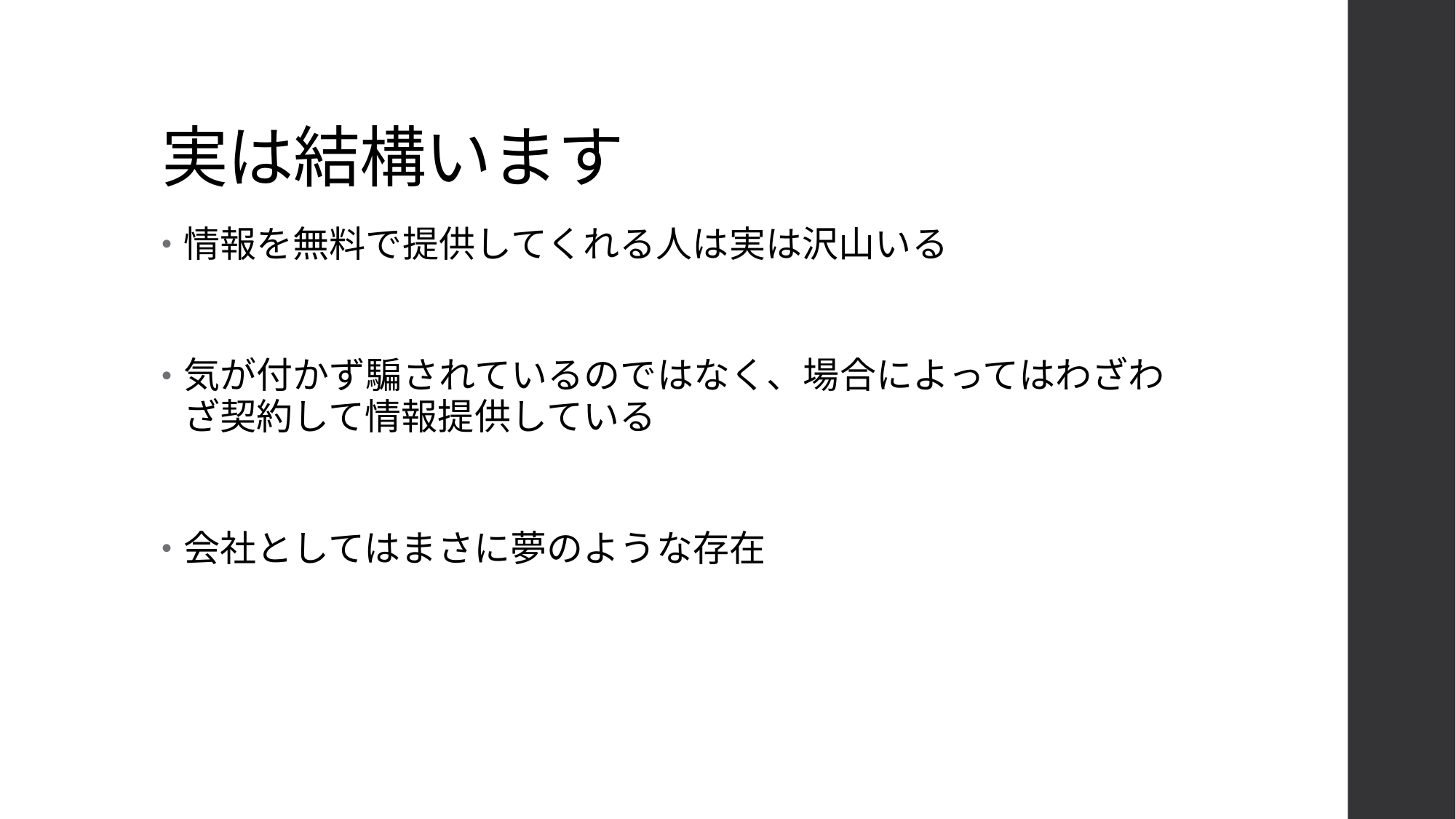

# 実は結構います
情報を無料で提供してくれる人は実は沢山いる

気が付かず騙されているのではなく、場合によってはわざわざ契約して情報提供している

会社としてはまさに夢のような存在